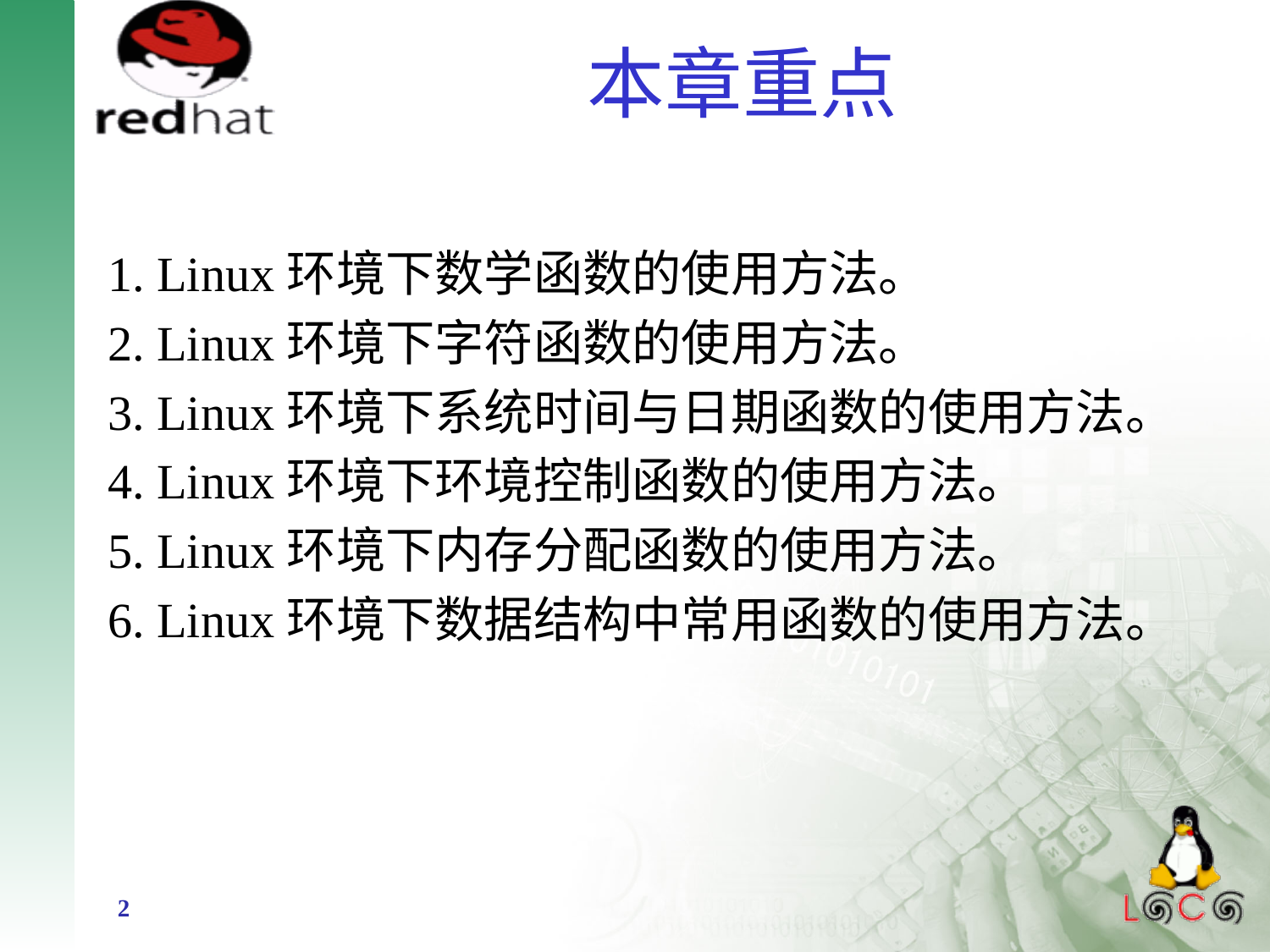

# 本章重点
1. Linux环境下数学函数的使用方法。
2. Linux环境下字符函数的使用方法。
3. Linux环境下系统时间与日期函数的使用方法。
4. Linux环境下环境控制函数的使用方法。
5. Linux环境下内存分配函数的使用方法。
6. Linux环境下数据结构中常用函数的使用方法。
2